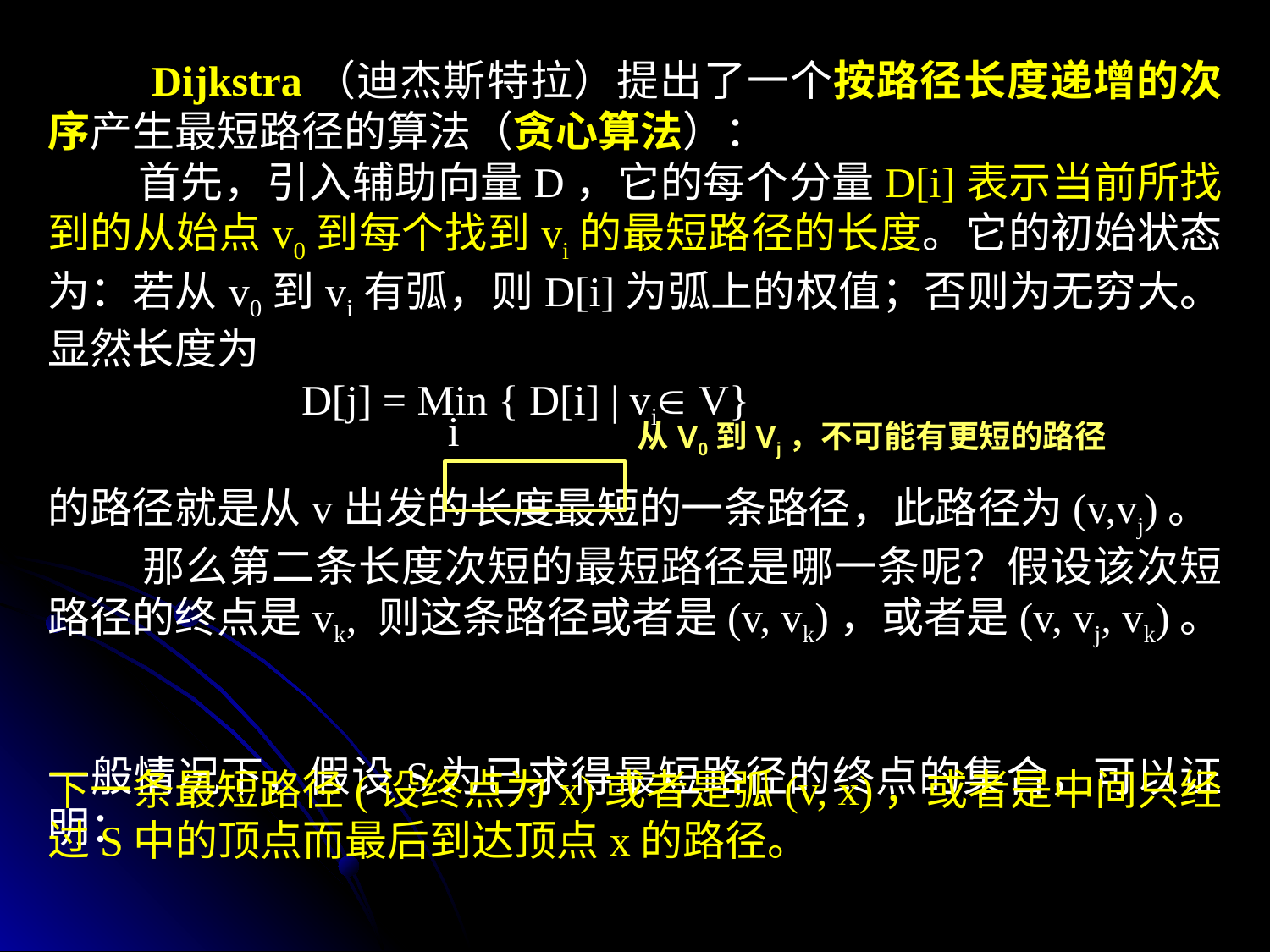

Dijkstra（迪杰斯特拉）提出了一个按路径长度递增的次序产生最短路径的算法（贪心算法）：
        首先，引入辅助向量D，它的每个分量D[i]表示当前所找到的从始点v0到每个找到vi的最短路径的长度。它的初始状态为：若从v0到vi有弧，则D[i]为弧上的权值；否则为无穷大。显然长度为
		D[j] = Min { D[i] | vi∈ V}

的路径就是从v出发的长度最短的一条路径，此路径为(v,vj)。
        那么第二条长度次短的最短路径是哪一条呢？假设该次短路径的终点是vk, 则这条路径或者是(v, vk)，或者是(v, vj, vk)。

一般情况下，假设S为已求得最短路径的终点的集合，可以证明：
i
从V0到Vj，不可能有更短的路径

下一条最短路径(设终点为x)或者是弧(v, x)，或者是中间只经过S中的顶点而最后到达顶点x的路径。